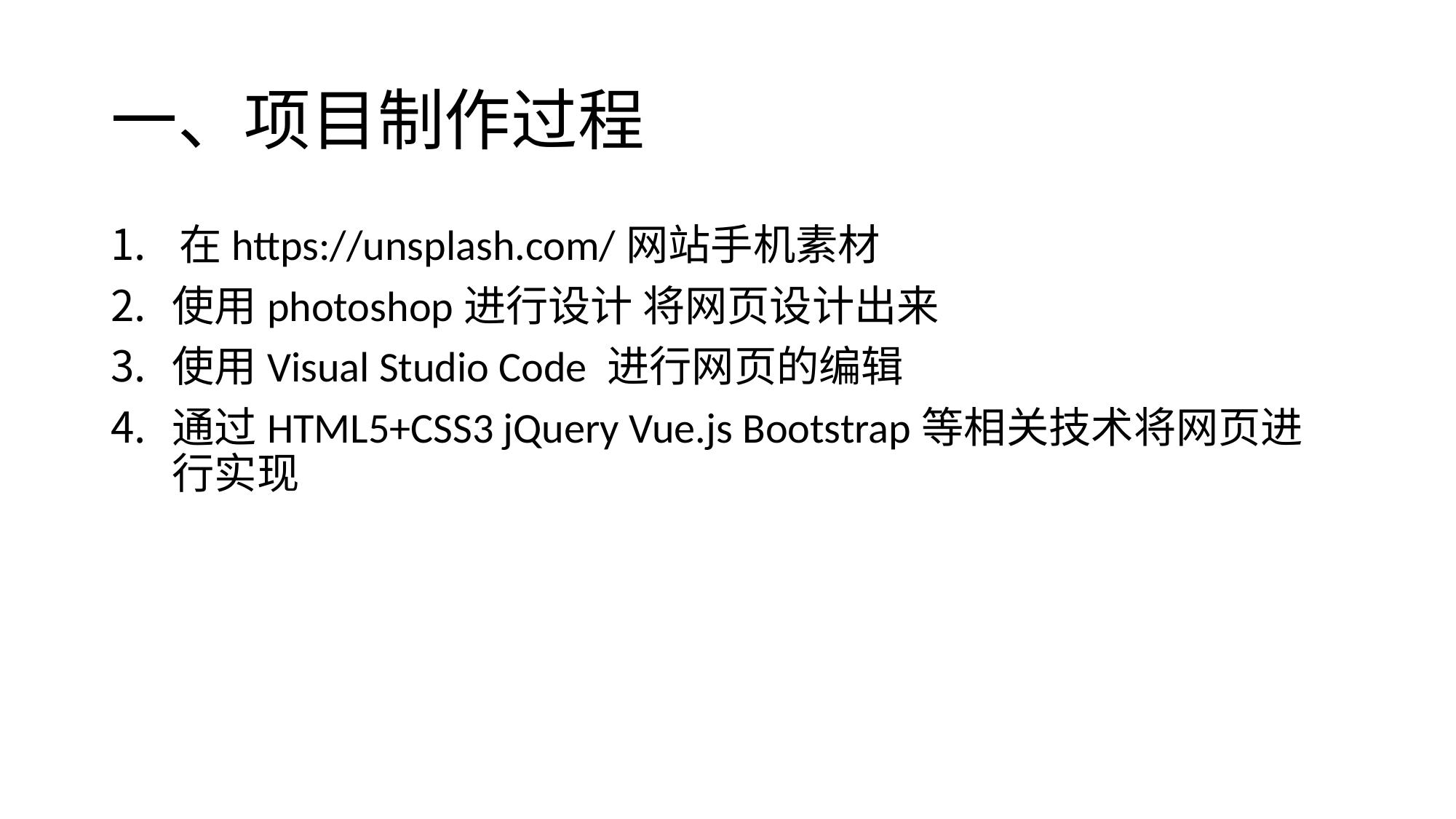

# 一、项目制作过程
在https://unsplash.com/网站手机素材
使用photoshop进行设计 将网页设计出来
使用Visual Studio Code 进行网页的编辑
通过HTML5+CSS3 jQuery Vue.js Bootstrap等相关技术将网页进行实现